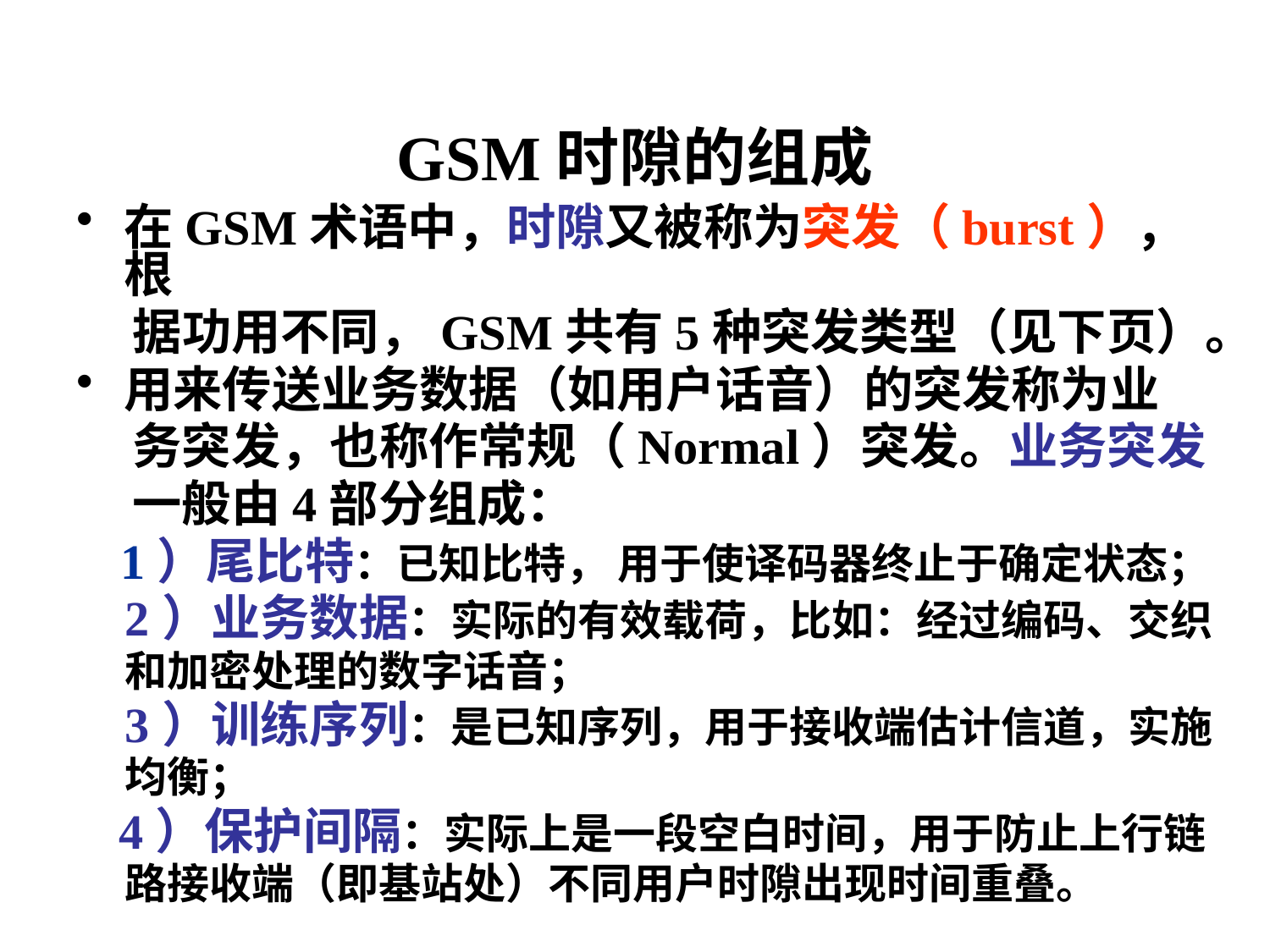

# GSM时隙的组成
在GSM术语中，时隙又被称为突发（burst），根
    据功用不同，GSM共有5种突发类型（见下页）。
用来传送业务数据（如用户话音）的突发称为业
    务突发，也称作常规（Normal）突发。业务突发
    一般由4部分组成：
    1）尾比特：已知比特， 用于使译码器终止于确定状态；
    2）业务数据：实际的有效载荷，比如：经过编码、交织
    和加密处理的数字话音；
    3）训练序列：是已知序列，用于接收端估计信道，实施
    均衡；
    4）保护间隔：实际上是一段空白时间，用于防止上行链
    路接收端（即基站处）不同用户时隙出现时间重叠。